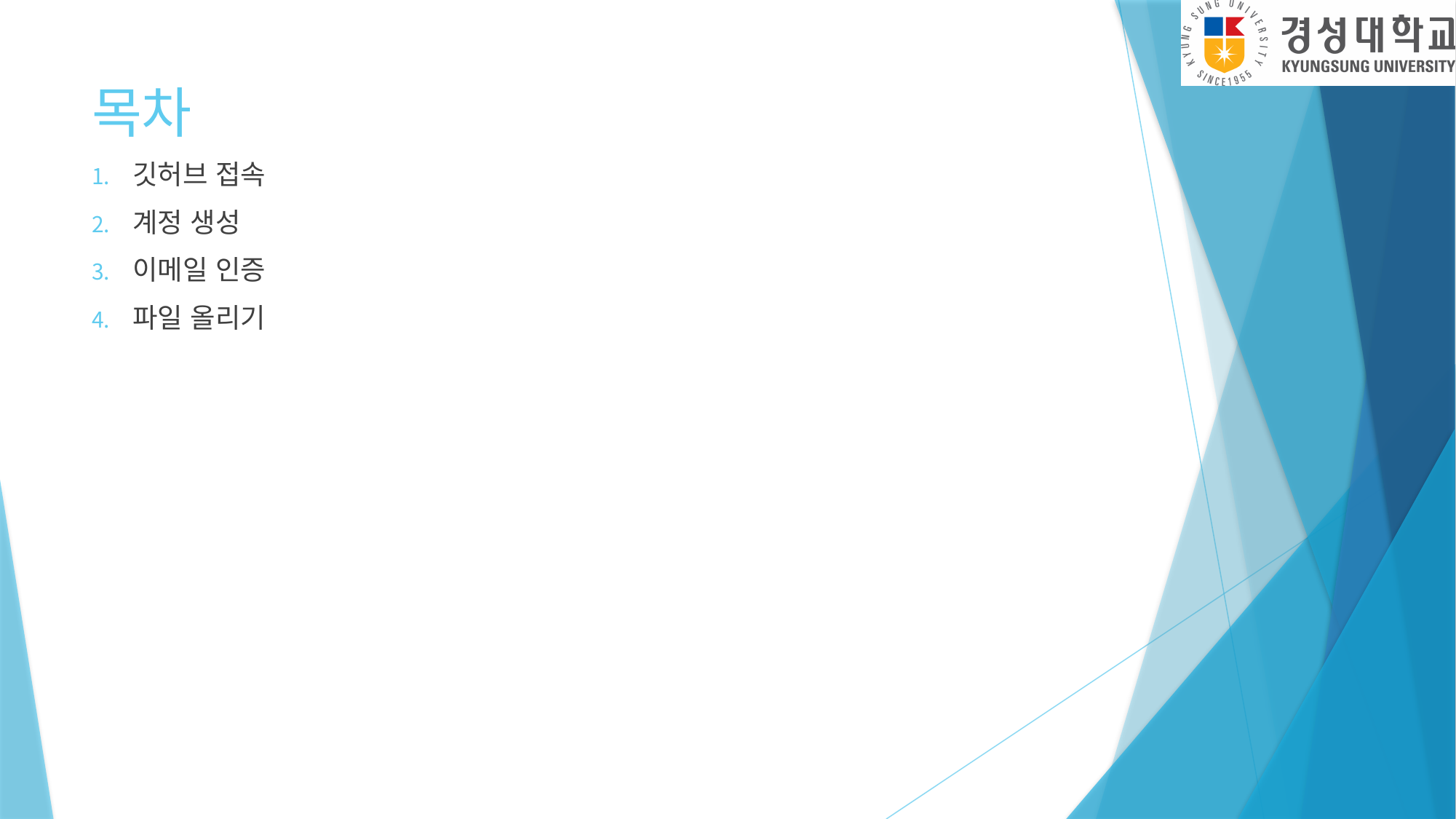

# 목차
깃허브 접속
계정 생성
이메일 인증
파일 올리기